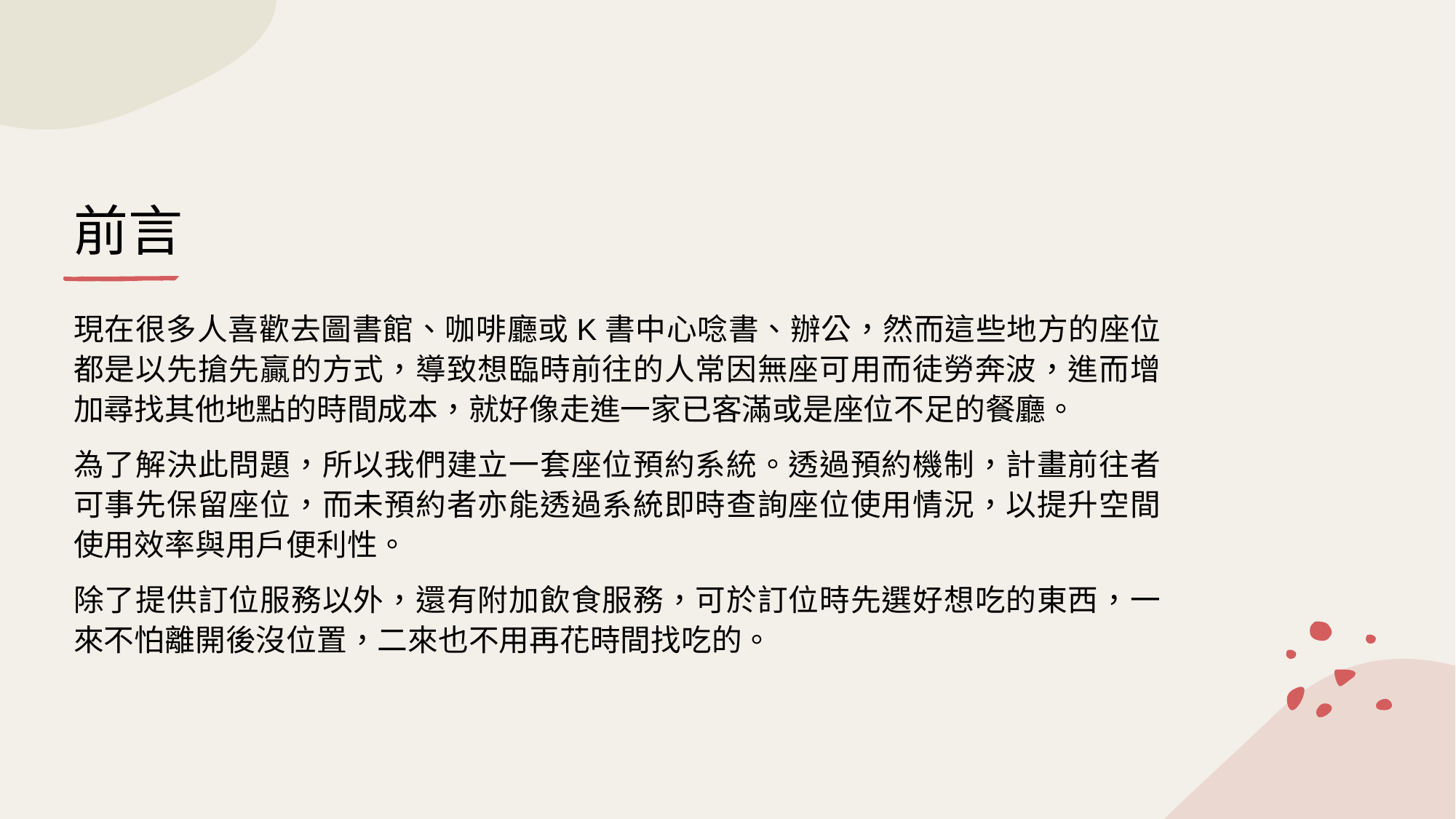

# 前言
現在很多人喜歡去圖書館、咖啡廳或K書中心唸書、辦公，然而這些地方的座位都是以先搶先贏的方式，導致想臨時前往的人常因無座可用而徒勞奔波，進而增加尋找其他地點的時間成本，就好像走進一家已客滿或是座位不足的餐廳。
為了解決此問題，所以我們建立一套座位預約系統。透過預約機制，計畫前往者可事先保留座位，而未預約者亦能透過系統即時查詢座位使用情況，以提升空間使用效率與用戶便利性。
除了提供訂位服務以外，還有附加飲食服務，可於訂位時先選好想吃的東西，一來不怕離開後沒位置，二來也不用再花時間找吃的。